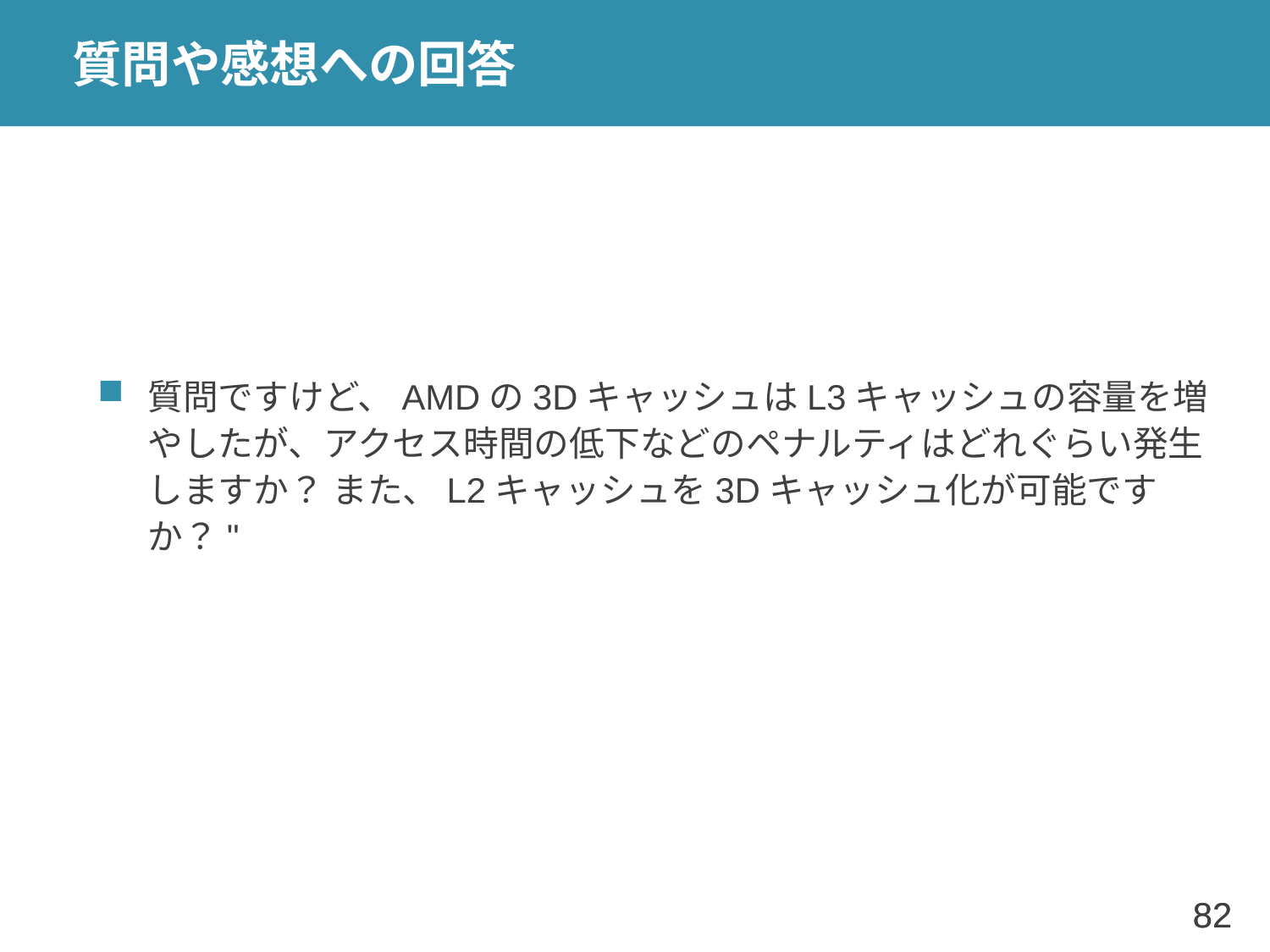

# 質問や感想への回答
質問ですけど、AMDの3DキャッシュはL3キャッシュの容量を増やしたが、アクセス時間の低下などのペナルティはどれぐらい発生しますか？ また、L2キャッシュを3Dキャッシュ化が可能ですか？"